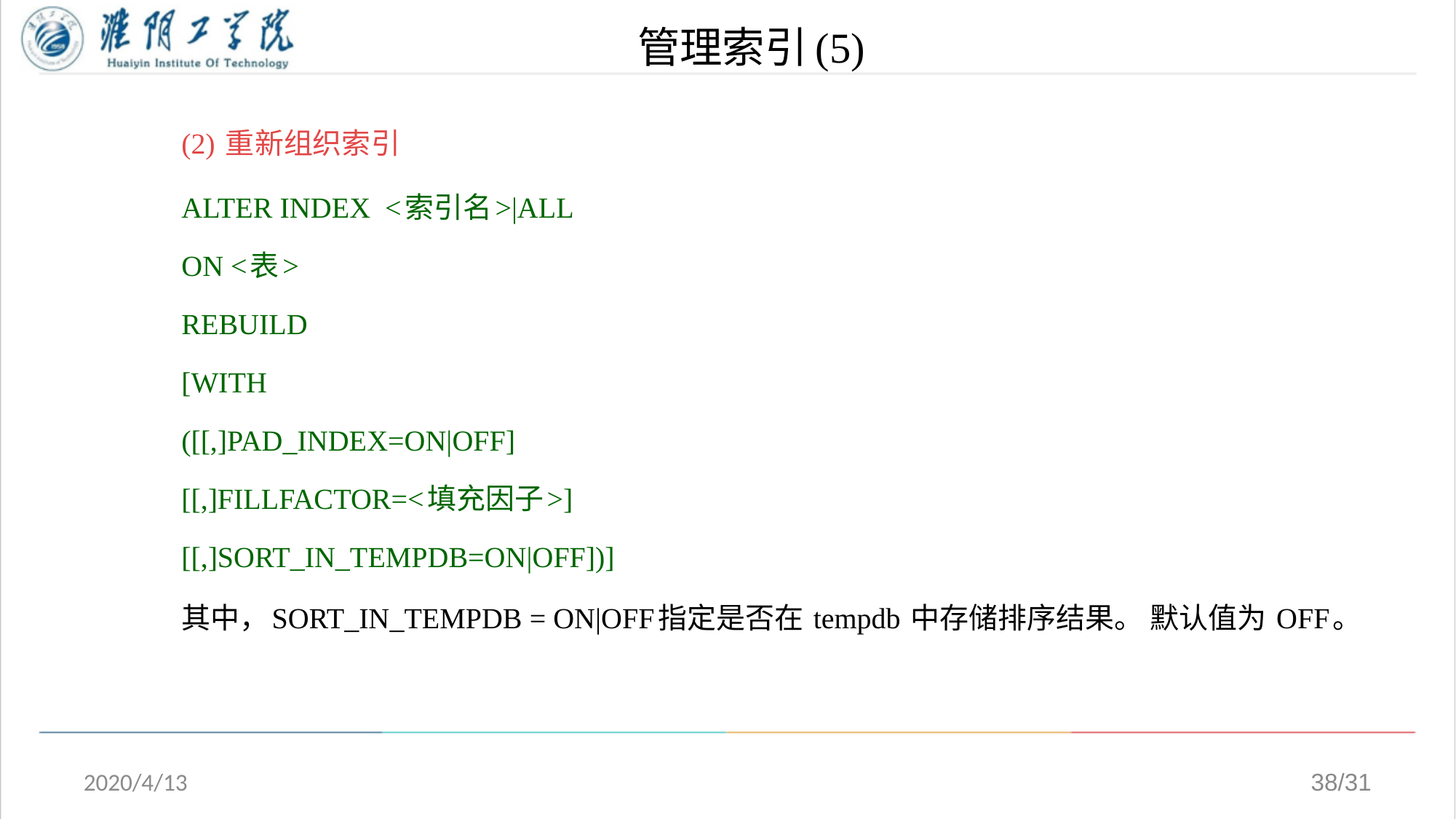

# 管理索引(5)
(2) 重新组织索引
ALTER INDEX  <索引名>|ALL
ON <表>
REBUILD
[WITH
([[,]PAD_INDEX=ON|OFF]
[[,]FILLFACTOR=<填充因子>]
[[,]SORT_IN_TEMPDB=ON|OFF])]
其中，SORT_IN_TEMPDB = ON|OFF指定是否在 tempdb 中存储排序结果。 默认值为 OFF。
2020/4/13
38/31